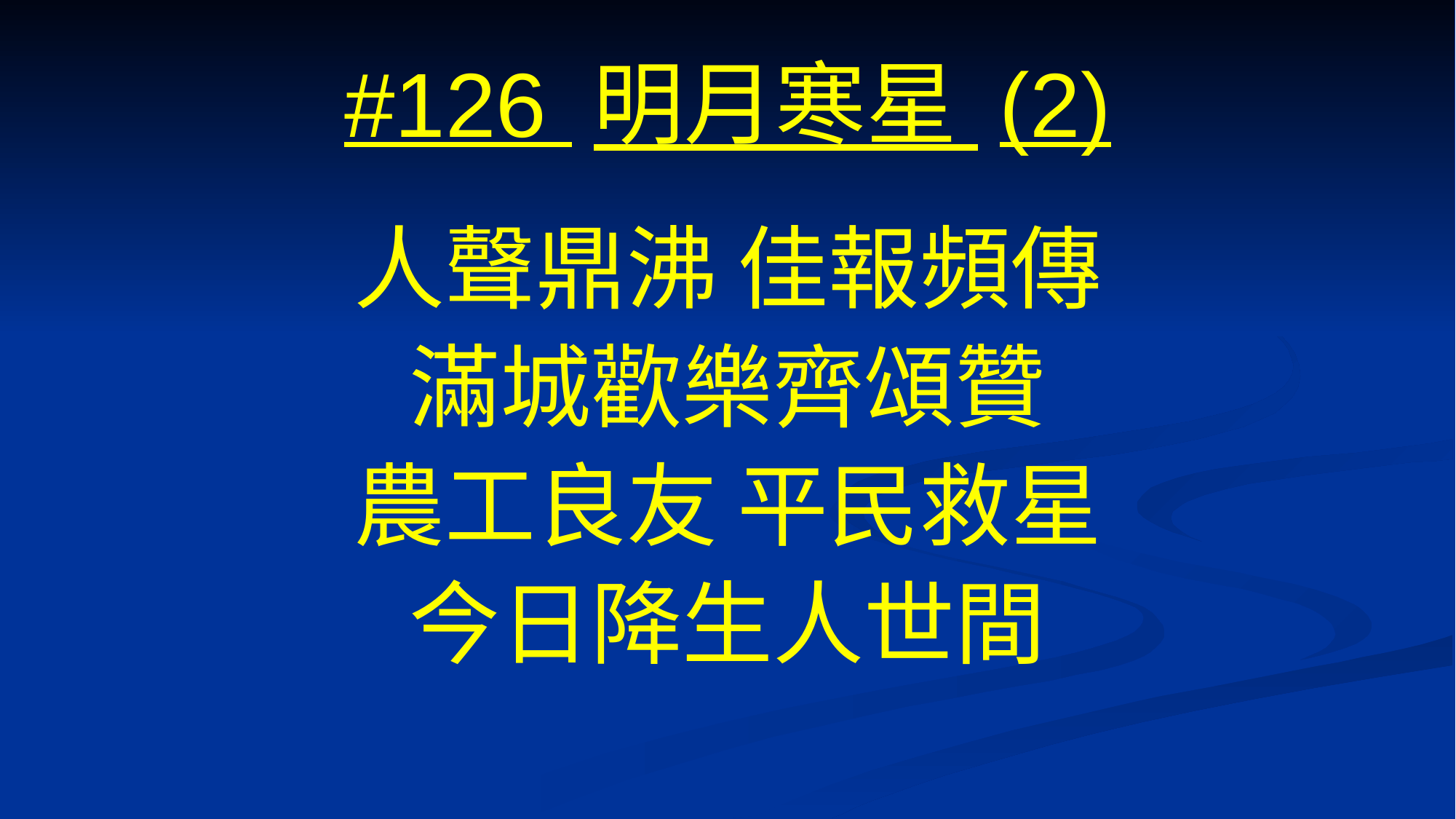

# #126 明月寒星 (2)
人聲鼎沸 佳報頻傳
滿城歡樂齊頌贊
農工良友 平民救星
今日降生人世間